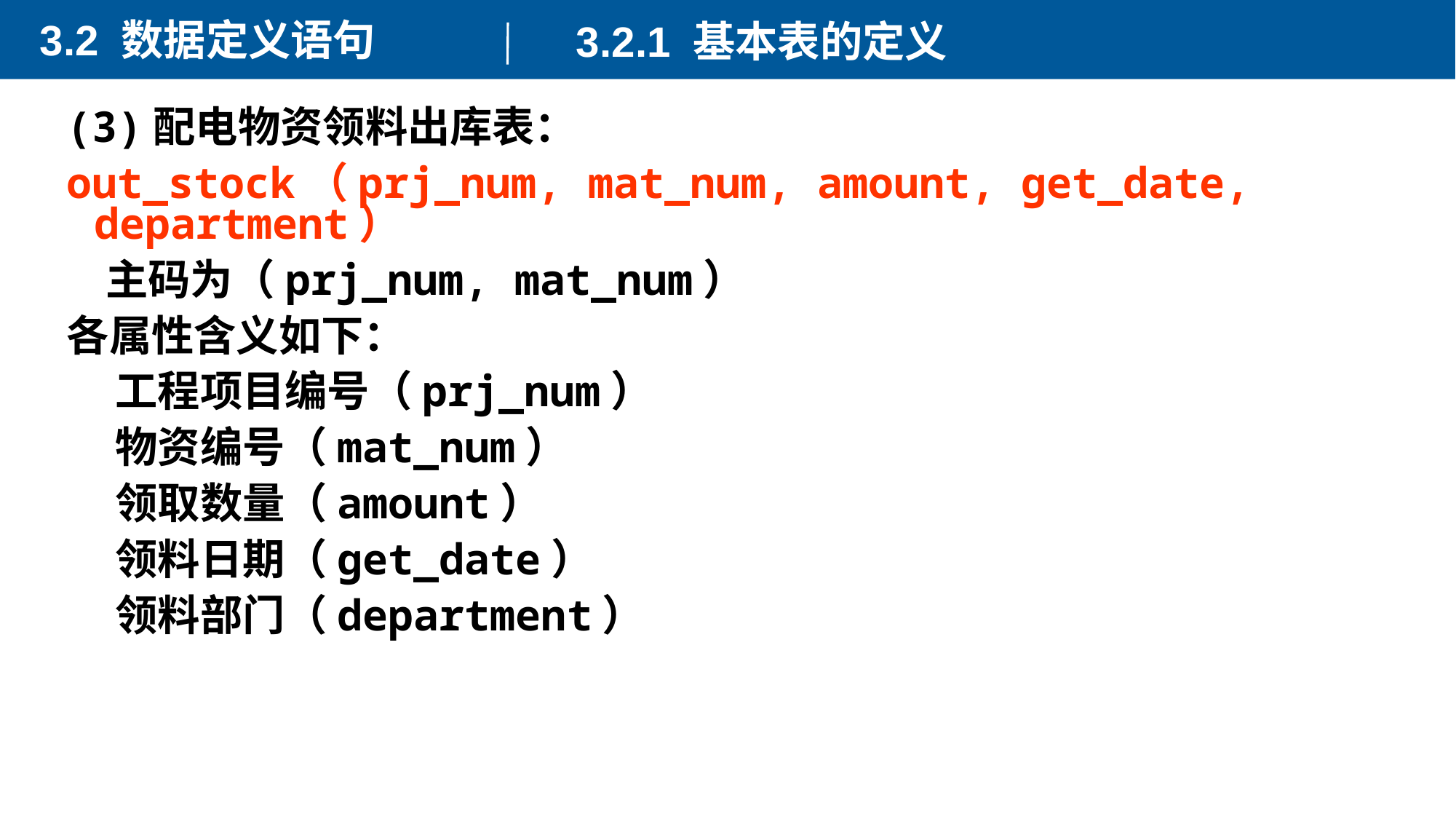

3.2 数据定义语句
3.2.1 基本表的定义
(3)配电物资领料出库表：
out_stock（prj_num, mat_num, amount, get_date, department）
   主码为（prj_num, mat_num）
各属性含义如下：
    工程项目编号（prj_num）
    物资编号（mat_num）
    领取数量（amount）
    领料日期（get_date）
    领料部门（department）